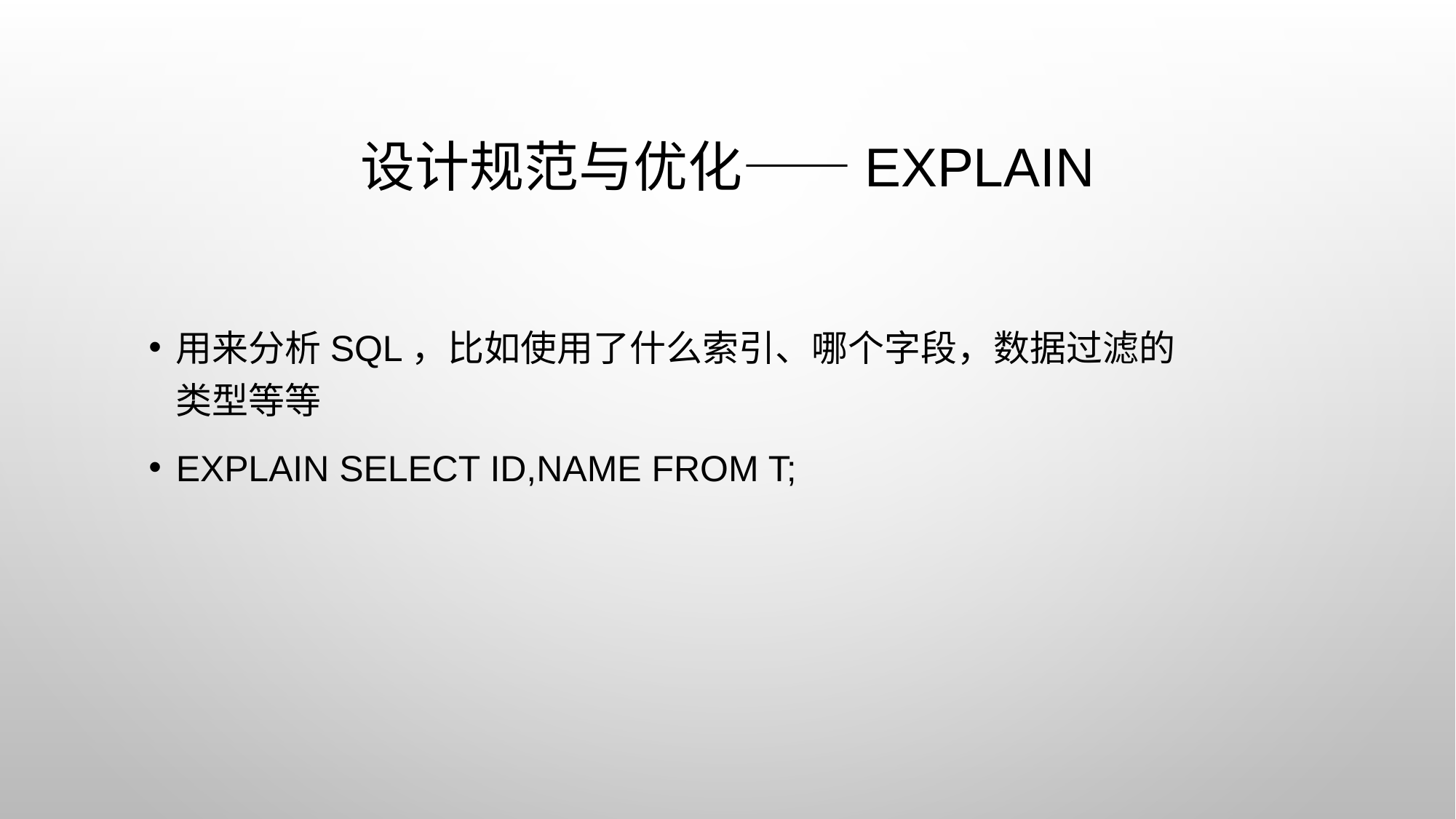

# 设计规范与优化——explain
用来分析SQL，比如使用了什么索引、哪个字段，数据过滤的类型等等
explain select id,name from t;